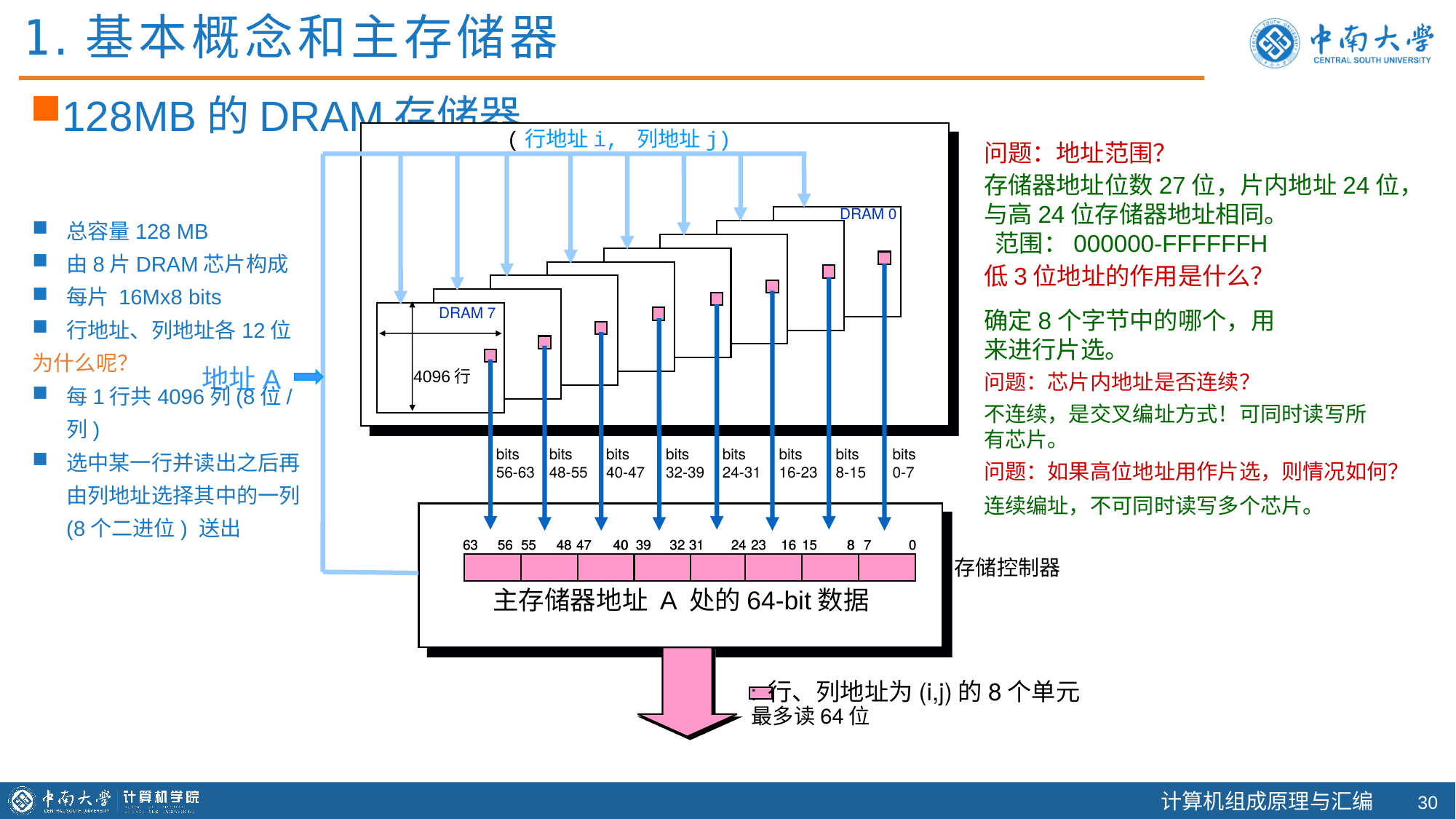

1.基本概念和主存储器

128MB的DRAM存储器
(行地址i, 列地址j)

DRAM 0

bits
56-63
bits
48-55
bits
40-47
bits
32-39
bits
24-31
bits
16-23
bits
8-15
bits
0-7

DRAM 7

地址A
4096行

63
56
55
48
47
40
39
32
31
24
23
16
15
8
7
0

63
56
55
48
47
40
39
32
31
24
23
16
15
8
7
0

主存储器地址 A 处的64-bit数据
存储控制器

最多读64位
问题：地址范围？
存储器地址位数27位，片内地址24位，与高24位存储器地址相同。
 范围：000000-FFFFFFH
总容量128 MB
由8片DRAM芯片构成
每片 16Mx8 bits
行地址、列地址各12位
为什么呢？
每1行共4096列(8位/列)
选中某一行并读出之后再由列地址选择其中的一列(8个二进位) 送出
低3位地址的作用是什么？
确定8个字节中的哪个，用来进行片选。
问题：芯片内地址是否连续？
不连续，是交叉编址方式！可同时读写所有芯片。
问题：如果高位地址用作片选，则情况如何？
连续编址，不可同时读写多个芯片。
: 行、列地址为(i,j)的8个单元

30